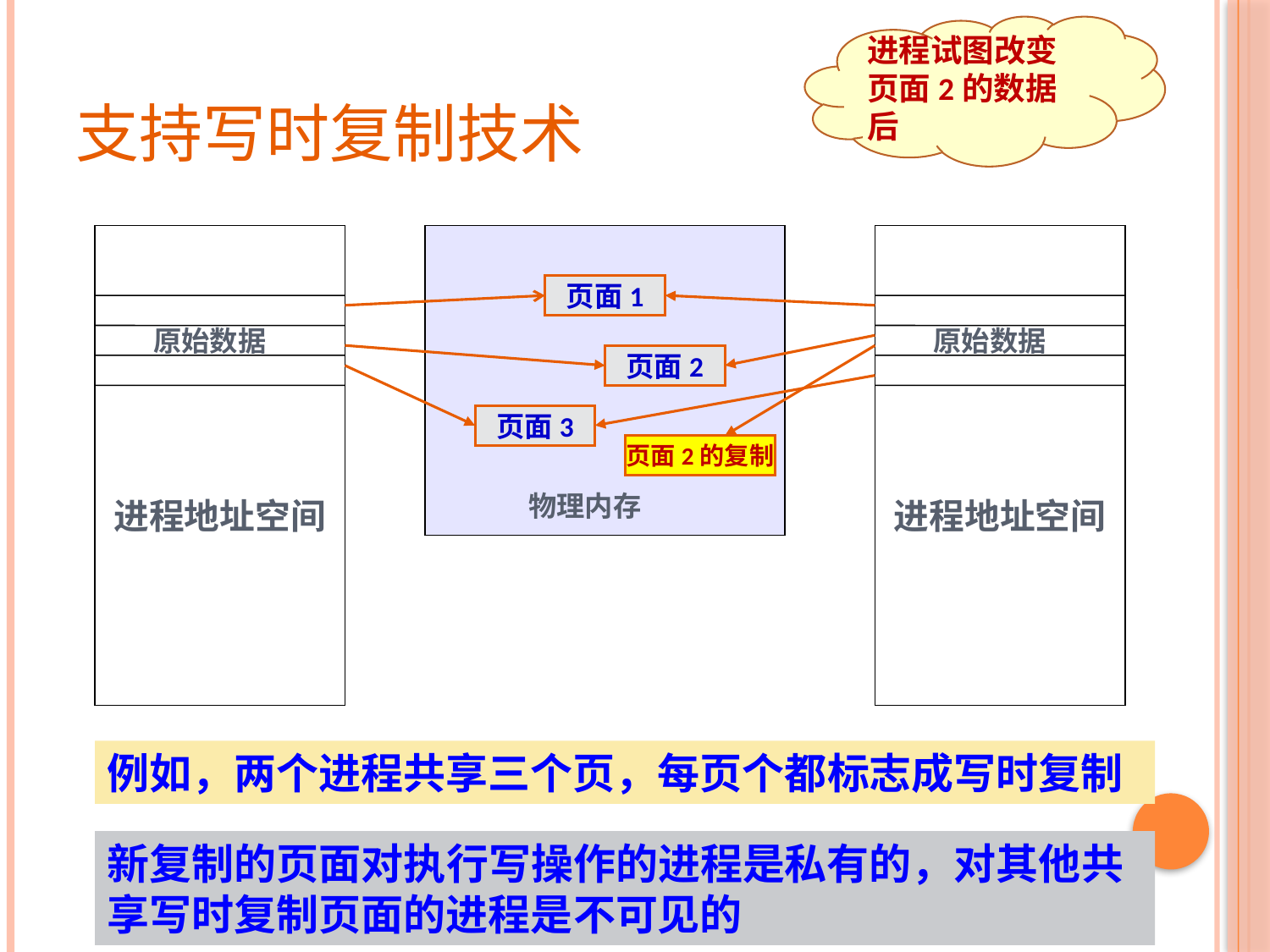

进程试图改变页面2的数据后
# 支持写时复制技术

原始数据

进程地址空间

原始数据

进程地址空间
页面1

页面2

页面3
页面2的复制
物理内存
例如，两个进程共享三个页，每页个都标志成写时复制
新复制的页面对执行写操作的进程是私有的，对其他共享写时复制页面的进程是不可见的